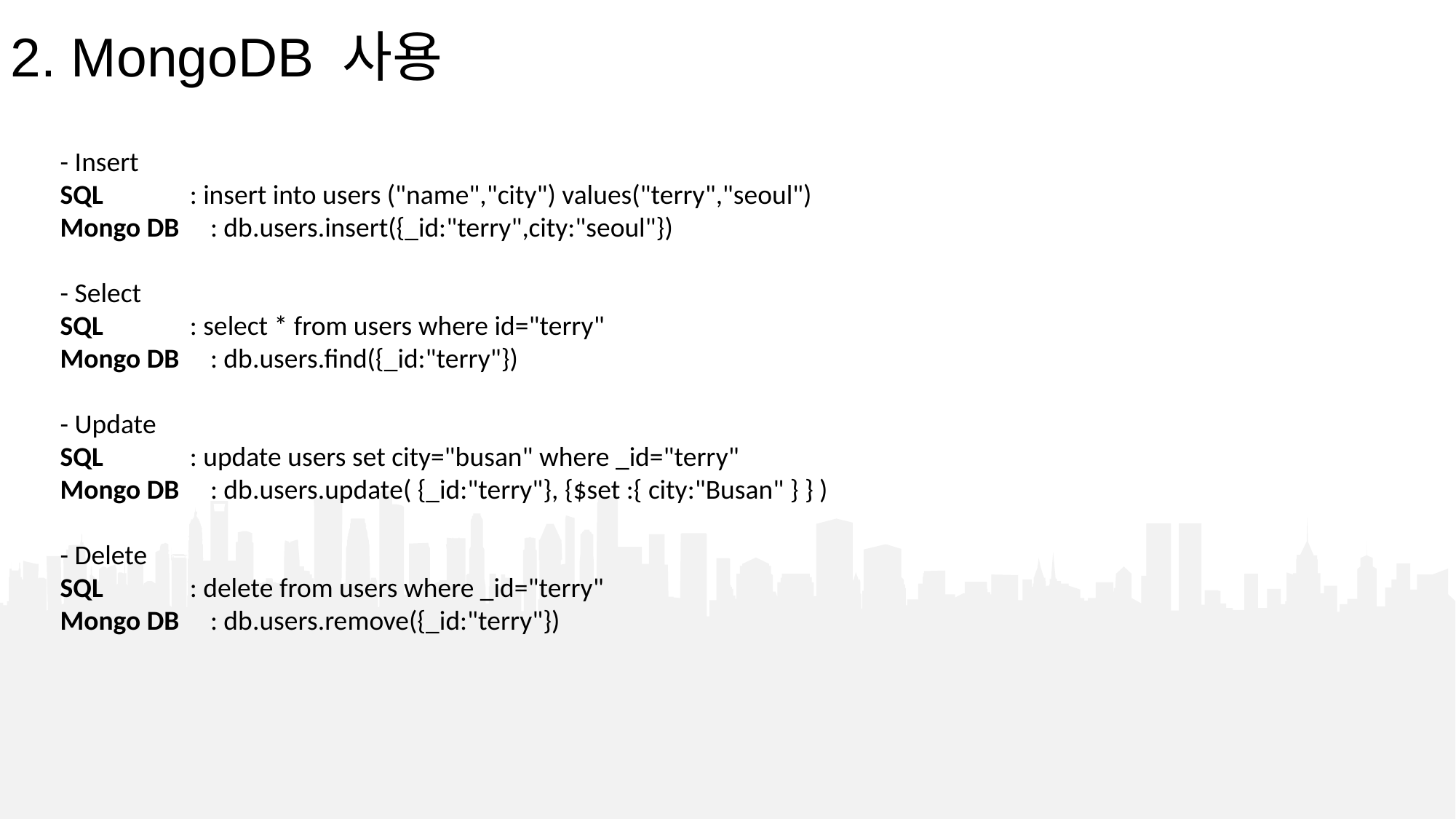

2. MongoDB 사용
- Insert
SQL              : insert into users ("name","city") values("terry","seoul")
Mongo DB     : db.users.insert({_id:"terry",city:"seoul"})

- Select
SQL              : select * from users where id="terry"
Mongo DB     : db.users.find({_id:"terry"})

- Update
SQL              : update users set city="busan" where _id="terry"
Mongo DB     : db.users.update( {_id:"terry"}, {$set :{ city:"Busan" } } )

- Delete
SQL              : delete from users where _id="terry"
Mongo DB     : db.users.remove({_id:"terry"})